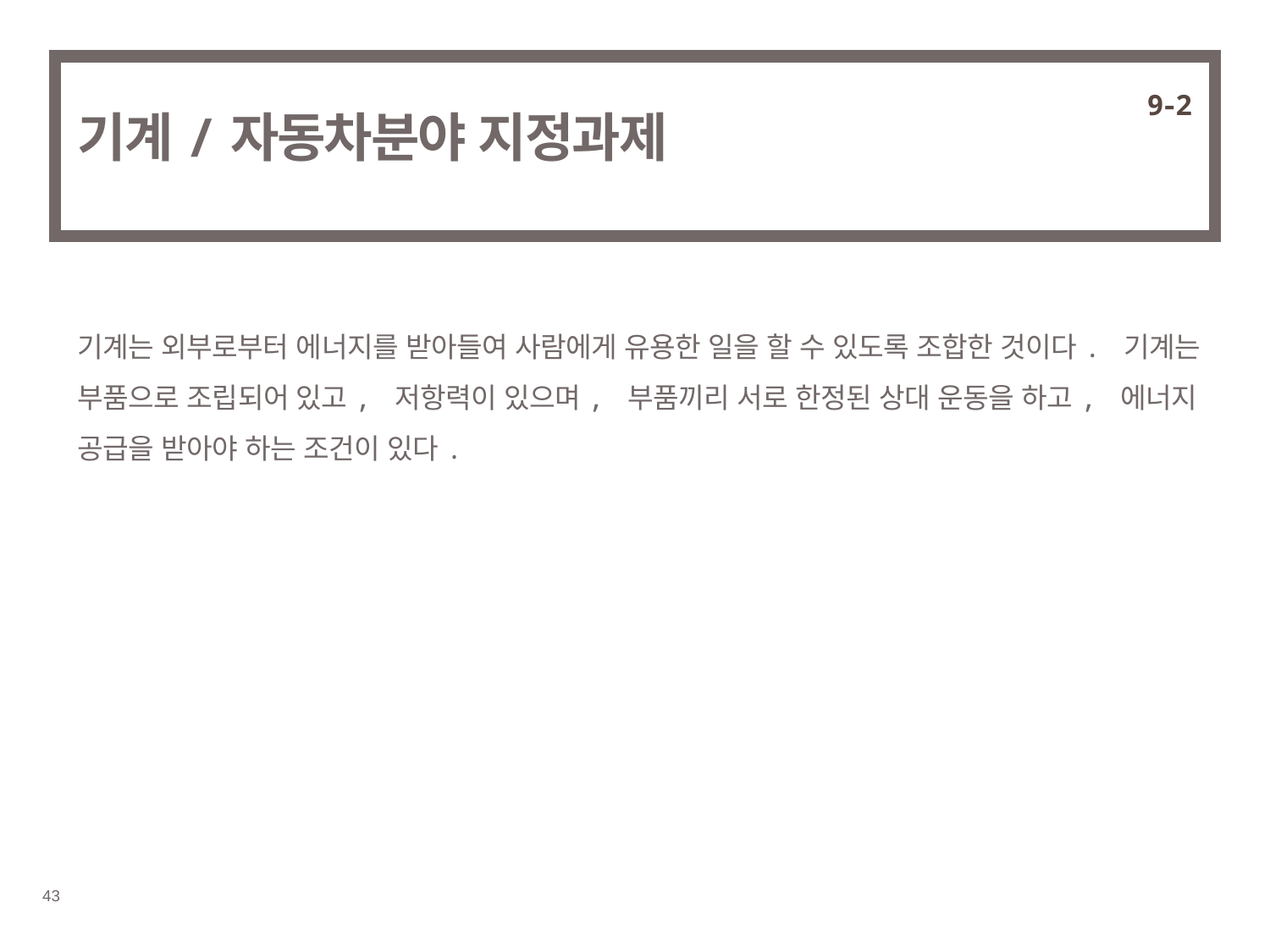

9-2

# 기계/자동차분야 지정과제
기계는 외부로부터 에너지를 받아들여 사람에게 유용한 일을 할 수 있도록 조합한 것이다. 기계는 부품으로 조립되어 있고, 저항력이 있으며, 부품끼리 서로 한정된 상대 운동을 하고, 에너지 공급을 받아야 하는 조건이 있다.